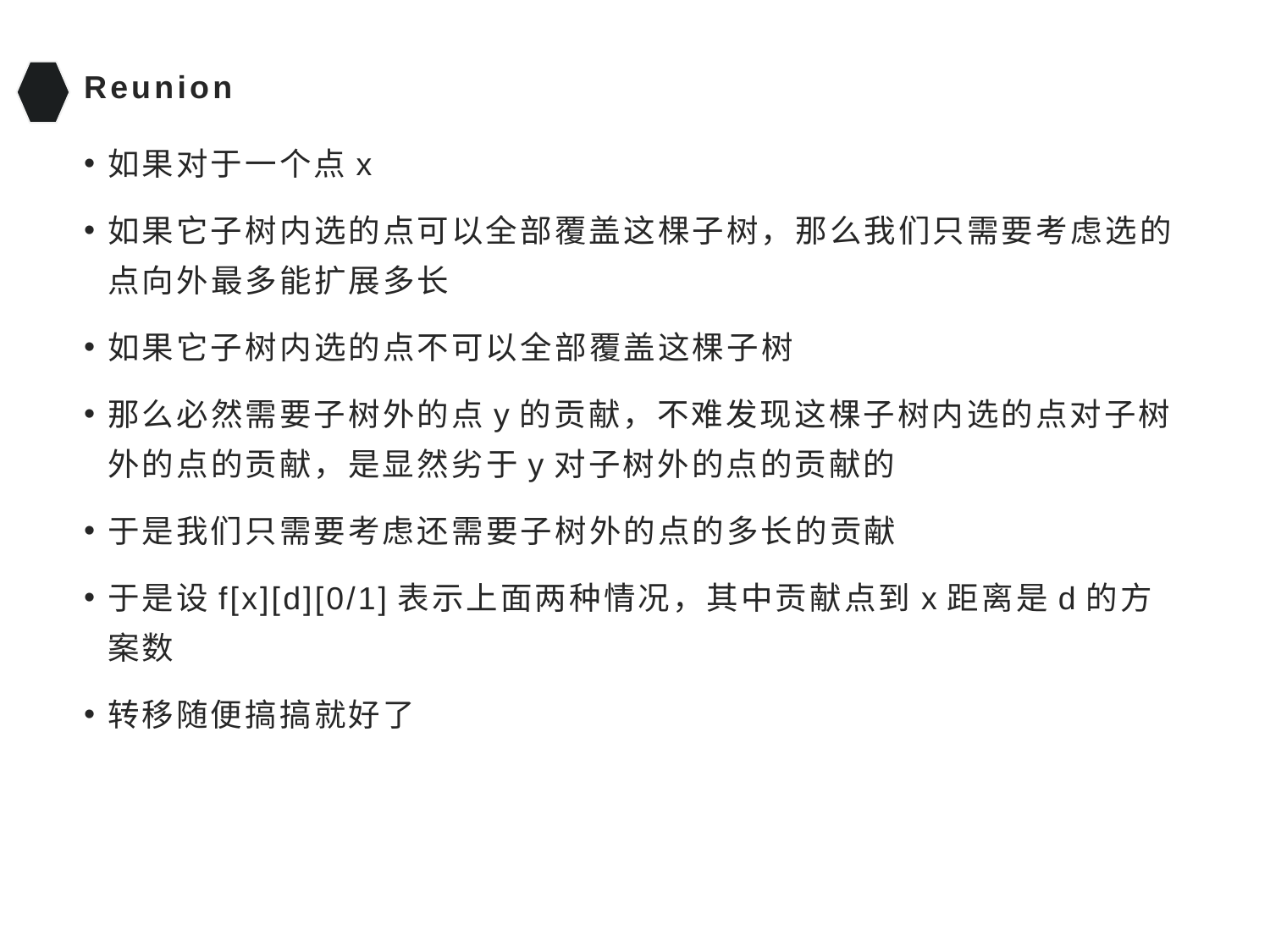

# Reunion
如果对于一个点x
如果它子树内选的点可以全部覆盖这棵子树，那么我们只需要考虑选的点向外最多能扩展多长
如果它子树内选的点不可以全部覆盖这棵子树
那么必然需要子树外的点y的贡献，不难发现这棵子树内选的点对子树外的点的贡献，是显然劣于y对子树外的点的贡献的
于是我们只需要考虑还需要子树外的点的多长的贡献
于是设f[x][d][0/1]表示上面两种情况，其中贡献点到x距离是d的方案数
转移随便搞搞就好了